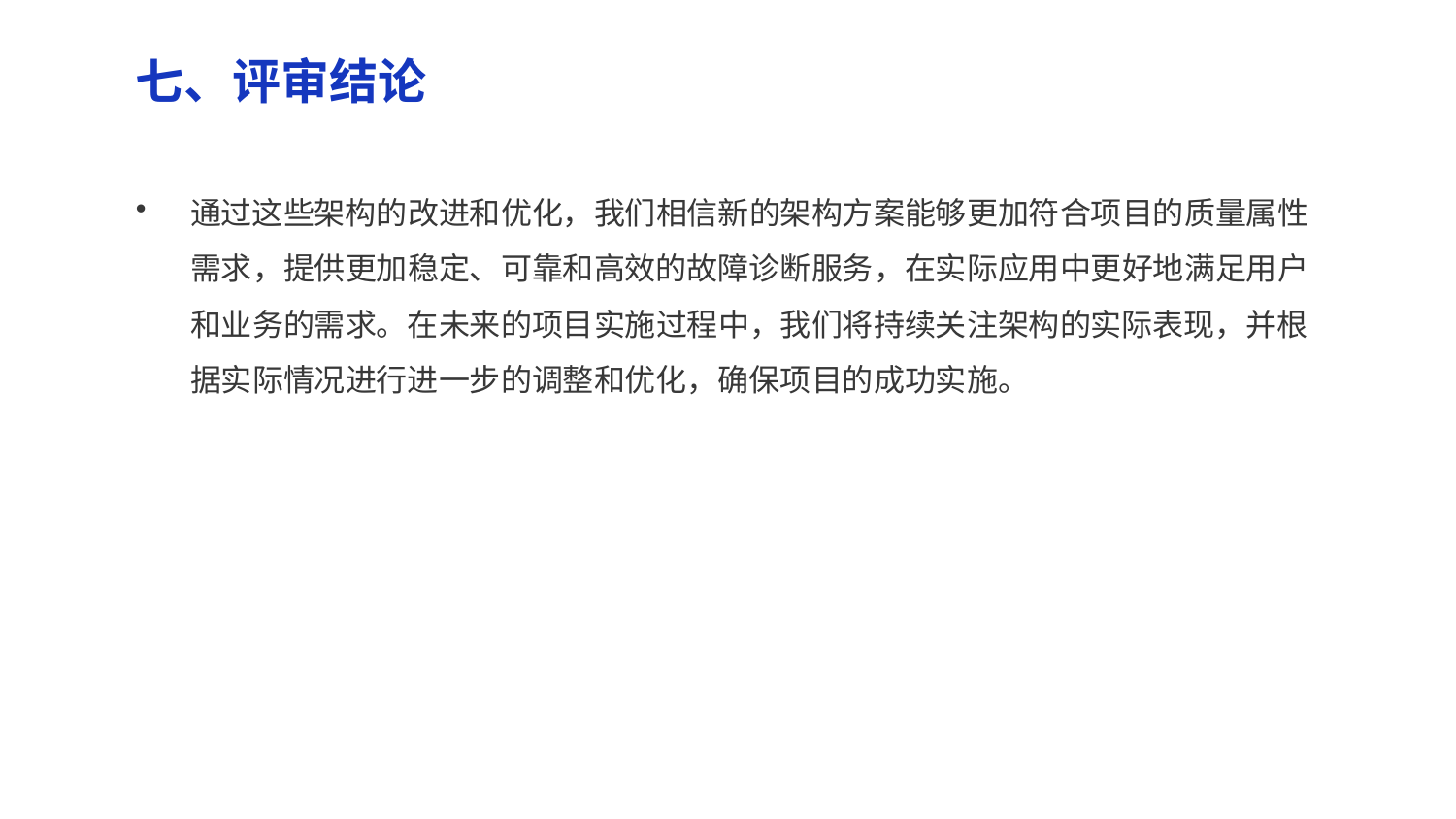

七、评审结论
通过这些架构的改进和优化，我们相信新的架构方案能够更加符合项目的质量属性需求，提供更加稳定、可靠和高效的故障诊断服务，在实际应用中更好地满足用户和业务的需求。在未来的项目实施过程中，我们将持续关注架构的实际表现，并根据实际情况进行进一步的调整和优化，确保项目的成功实施。